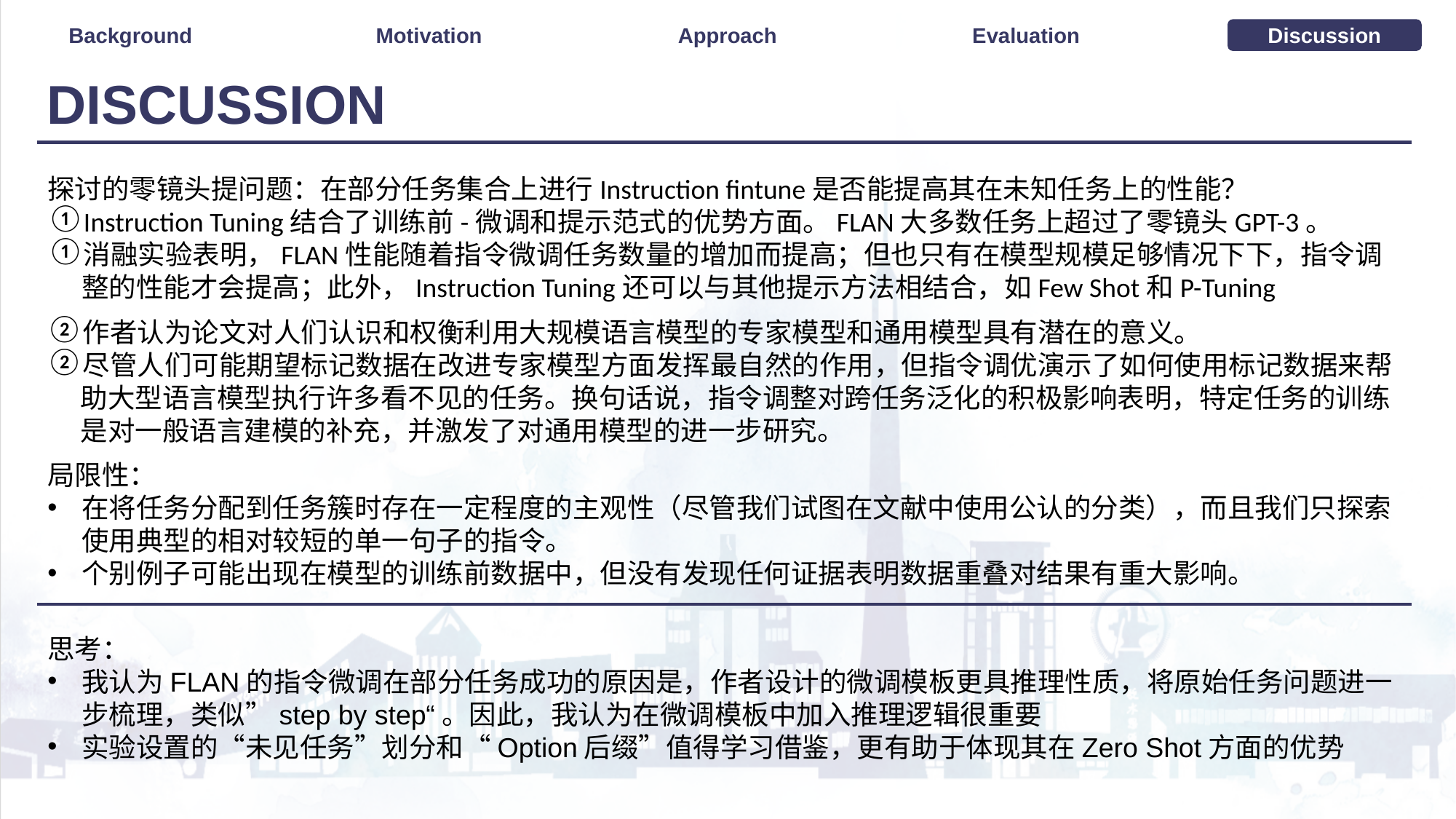

Background
Motivation
Approach
Evaluation
Discussion
# DISCUSSION
探讨的零镜头提问题：在部分任务集合上进行Instruction fintune是否能提高其在未知任务上的性能？
Instruction Tuning结合了训练前-微调和提示范式的优势方面。FLAN大多数任务上超过了零镜头GPT-3。
消融实验表明，FLAN性能随着指令微调任务数量的增加而提高；但也只有在模型规模足够情况下下，指令调整的性能才会提高；此外，Instruction Tuning还可以与其他提示方法相结合，如Few Shot和P-Tuning
作者认为论文对人们认识和权衡利用大规模语言模型的专家模型和通用模型具有潜在的意义。
尽管人们可能期望标记数据在改进专家模型方面发挥最自然的作用，但指令调优演示了如何使用标记数据来帮助大型语言模型执行许多看不见的任务。换句话说，指令调整对跨任务泛化的积极影响表明，特定任务的训练是对一般语言建模的补充，并激发了对通用模型的进一步研究。
局限性：
在将任务分配到任务簇时存在一定程度的主观性（尽管我们试图在文献中使用公认的分类），而且我们只探索使用典型的相对较短的单一句子的指令。
个别例子可能出现在模型的训练前数据中，但没有发现任何证据表明数据重叠对结果有重大影响。
思考：
我认为FLAN的指令微调在部分任务成功的原因是，作者设计的微调模板更具推理性质，将原始任务问题进一步梳理，类似”step by step“。因此，我认为在微调模板中加入推理逻辑很重要
实验设置的“未见任务”划分和“Option后缀”值得学习借鉴，更有助于体现其在Zero Shot方面的优势